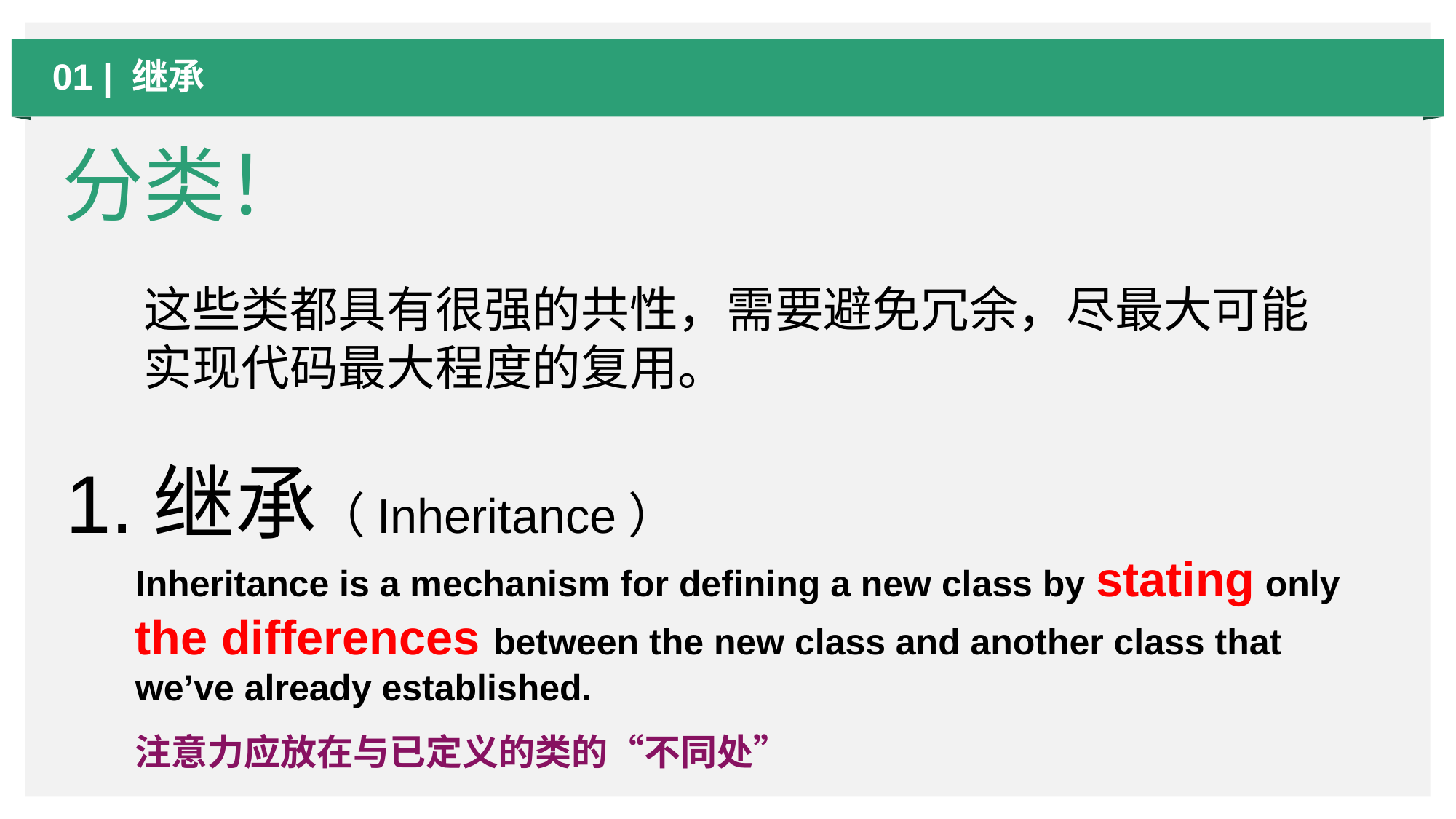

01 | 继承
分类！
这些类都具有很强的共性，需要避免冗余，尽最大可能实现代码最大程度的复用。
1.继承（Inheritance）
Inheritance is a mechanism for defining a new class by stating only the differences between the new class and another class that we’ve already established.
注意力应放在与已定义的类的“不同处”